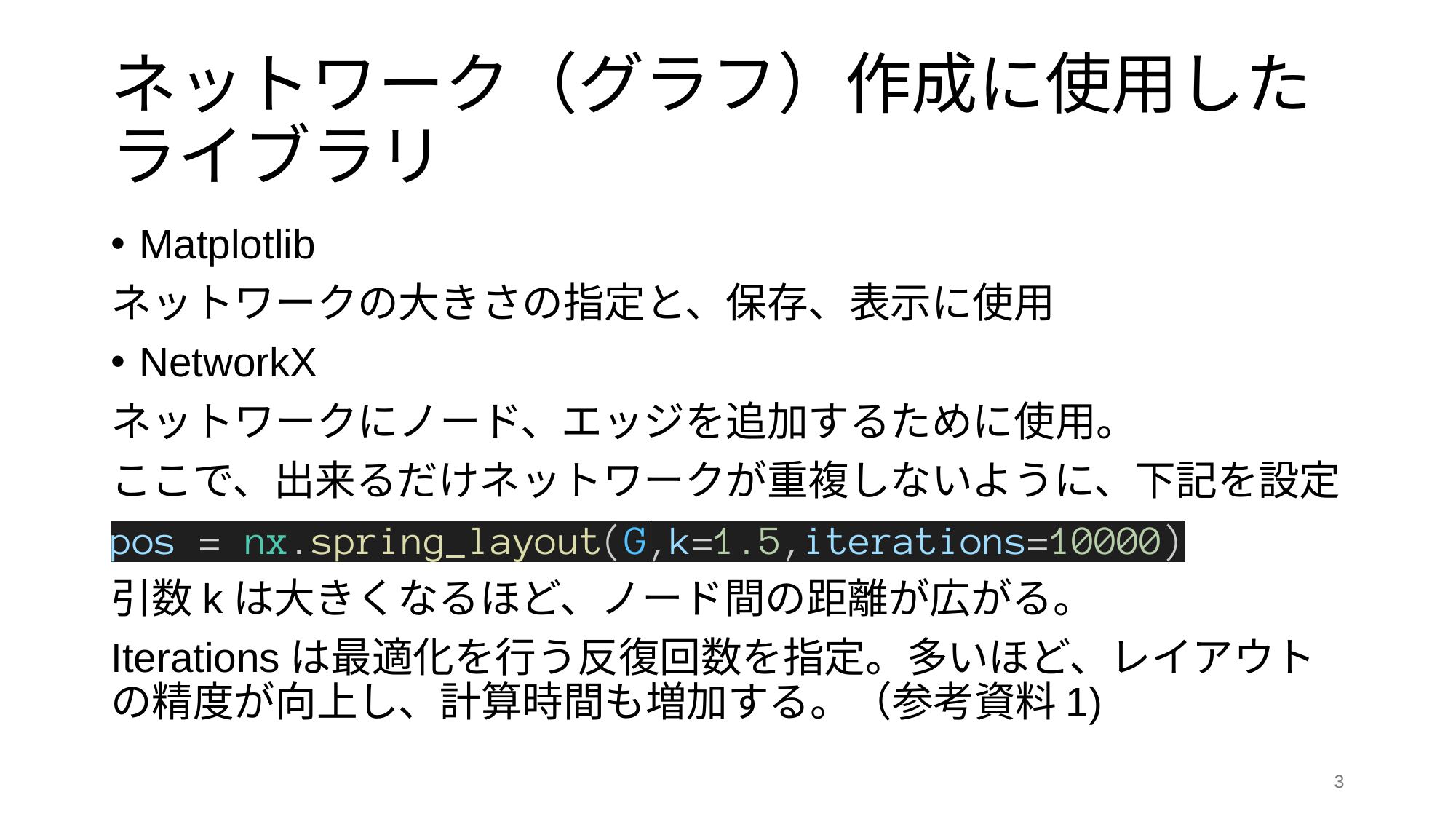

# ネットワーク（グラフ）作成に使用したライブラリ
Matplotlib
ネットワークの大きさの指定と、保存、表示に使用
NetworkX
ネットワークにノード、エッジを追加するために使用。
ここで、出来るだけネットワークが重複しないように、下記を設定
pos = nx.spring_layout(G,k=1.5,iterations=10000)
引数kは大きくなるほど、ノード間の距離が広がる。
Iterationsは最適化を行う反復回数を指定。多いほど、レイアウトの精度が向上し、計算時間も増加する。（参考資料1)
3